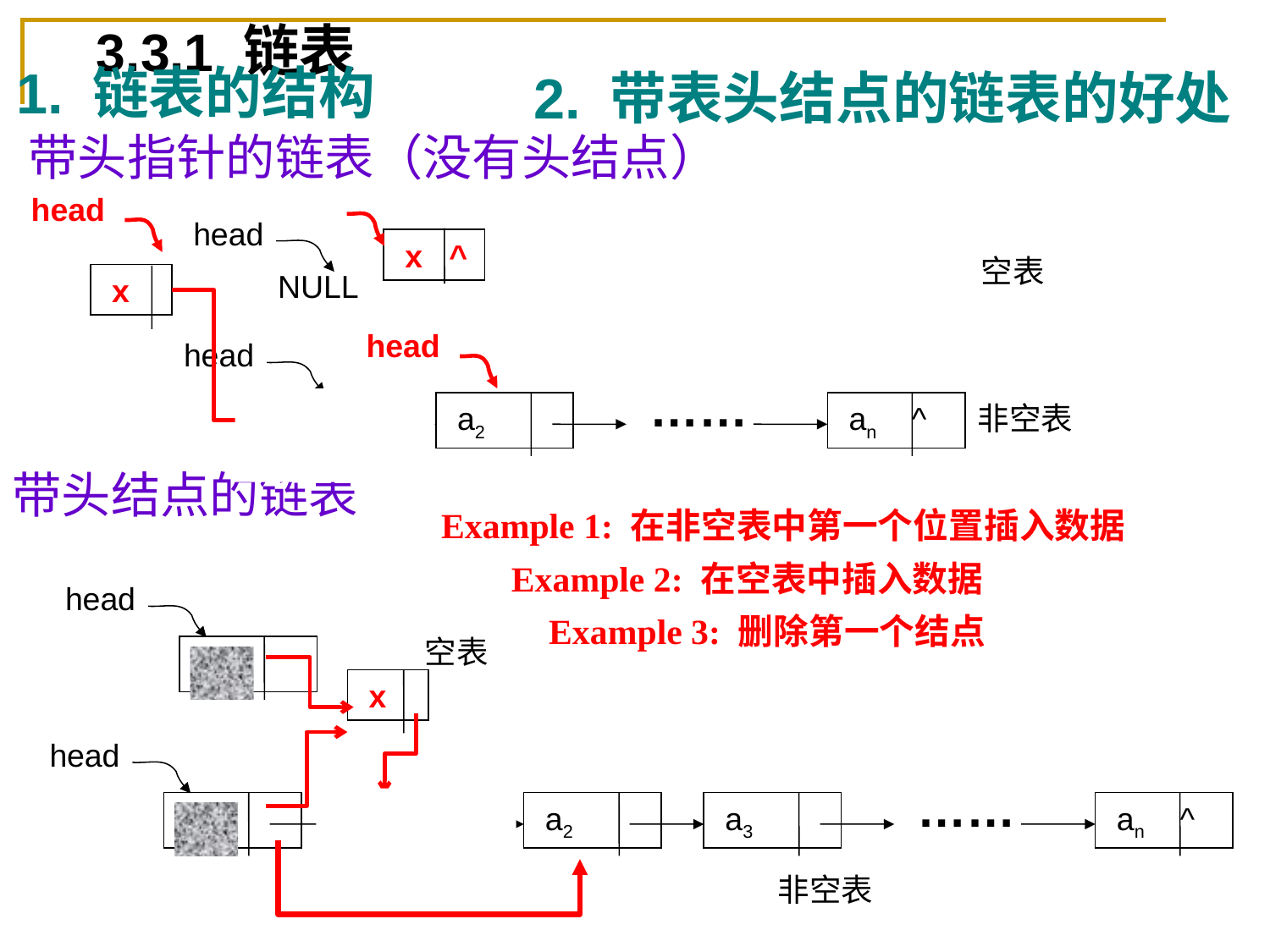

# 3.3.1 链表
1. 链表的结构
2. 带表头结点的链表的好处
带头指针的链表（没有头结点）
head

head

NULL
空表
head

……
 a1

 a2

 an    ^

非空表

 x   ^
 x

head

带头结点的链表
Example 1: 在非空表中第一个位置插入数据
Example 2: 在空表中插入数据
head

 an

空表
head

 an

……
 a2

 a3

 an    ^

 a1

非空表
Example 3: 删除第一个结点
 x